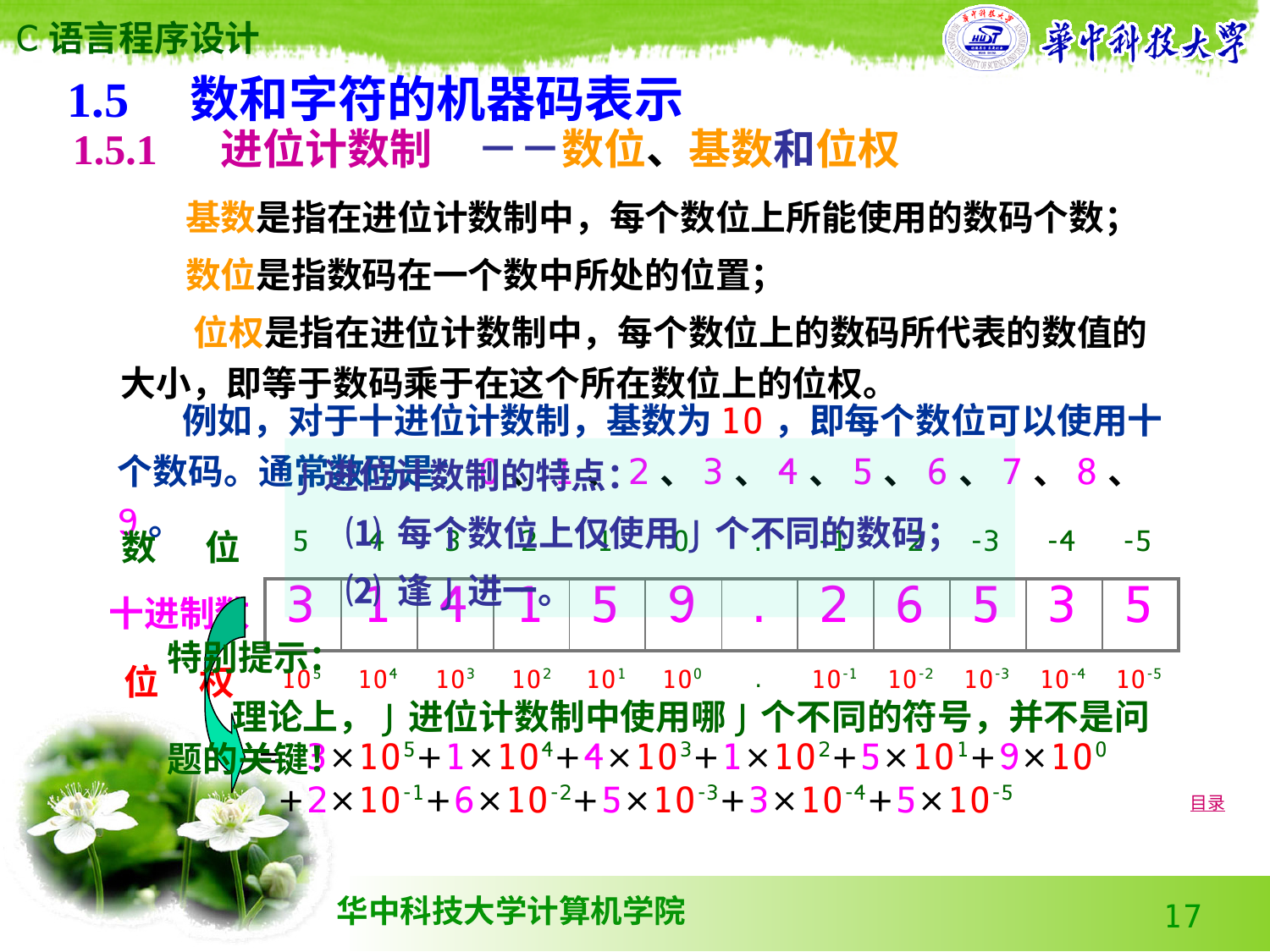

1.5　数和字符的机器码表示
1.5.1 　进位计数制
－－数位、基数和位权
       基数是指在进位计数制中，每个数位上所能使用的数码个数；
       数位是指数码在一个数中所处的位置；
        位权是指在进位计数制中，每个数位上的数码所代表的数值的大小，即等于数码乘于在这个所在数位上的位权。
       例如，对于十进位计数制，基数为10，即每个数位可以使用十个数码。通常数码是：0、1、2、3、4、5、6、7、8、9。
J进位计数制的特点：
      ⑴ 每个数位上仅使用J个不同的数码；
      ⑵ 逢J进一。
数      位
| 5 | 4 | 3 | 2 | 1 | 0 | . | -1 | -2 | -3 | -4 | -5 |
| --- | --- | --- | --- | --- | --- | --- | --- | --- | --- | --- | --- |
| 3 | 1 | 4 | 1 | 5 | 9 | . | 2 | 6 | 5 | 3 | 5 |
| --- | --- | --- | --- | --- | --- | --- | --- | --- | --- | --- | --- |
十进制数

=  3×105+1×104+4×103+1×102+5×101+9×100
  +2×10-1+6×10-2+5×10-3+3×10-4+5×10-5
特别提示：
       理论上，J进位计数制中使用哪J个不同的符号，并不是问题的关键！
位     权
| 105 | 104 | 103 | 102 | 101 | 100 | . | 10-1 | 10-2 | 10-3 | 10-4 | 10-5 |
| --- | --- | --- | --- | --- | --- | --- | --- | --- | --- | --- | --- |
目录
17